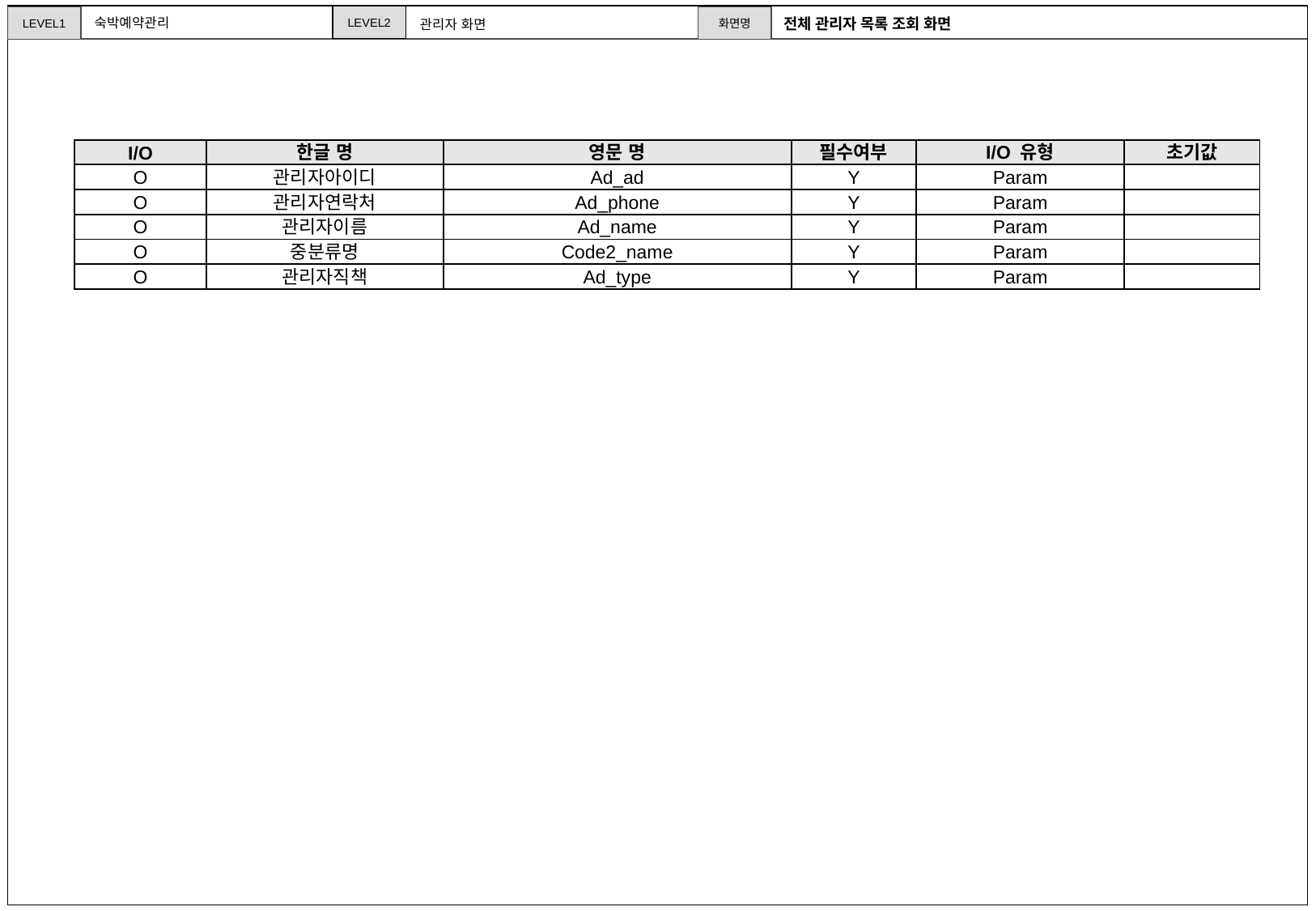

전체 관리자 목록 조회 화면
숙박예약관리
관리자 화면
| I/O | 한글 명 | 영문 명 | 필수여부 | I/O 유형 | 초기값 |
| --- | --- | --- | --- | --- | --- |
| O | 관리자아이디 | Ad\_ad | Y | Param |  |
| O | 관리자연락처 | Ad\_phone | Y | Param |  |
| O | 관리자이름 | Ad\_name | Y | Param |  |
| O | 중분류명 | Code2\_name | Y | Param |  |
| O | 관리자직책 | Ad\_type | Y | Param |  |